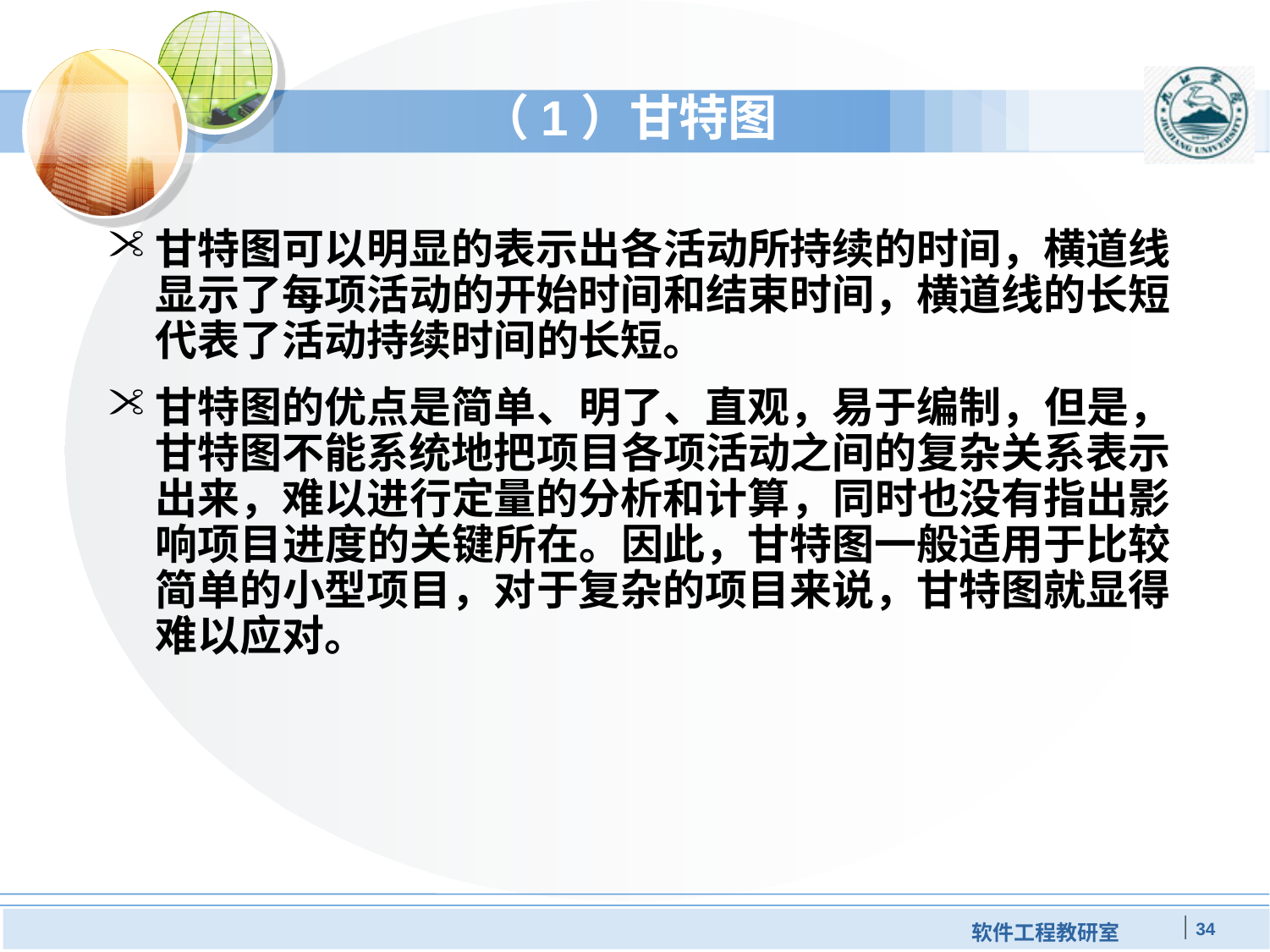

# （1）甘特图
甘特图可以明显的表示出各活动所持续的时间，横道线显示了每项活动的开始时间和结束时间，横道线的长短代表了活动持续时间的长短。
甘特图的优点是简单、明了、直观，易于编制，但是，甘特图不能系统地把项目各项活动之间的复杂关系表示出来，难以进行定量的分析和计算，同时也没有指出影响项目进度的关键所在。因此，甘特图一般适用于比较简单的小型项目，对于复杂的项目来说，甘特图就显得难以应对。